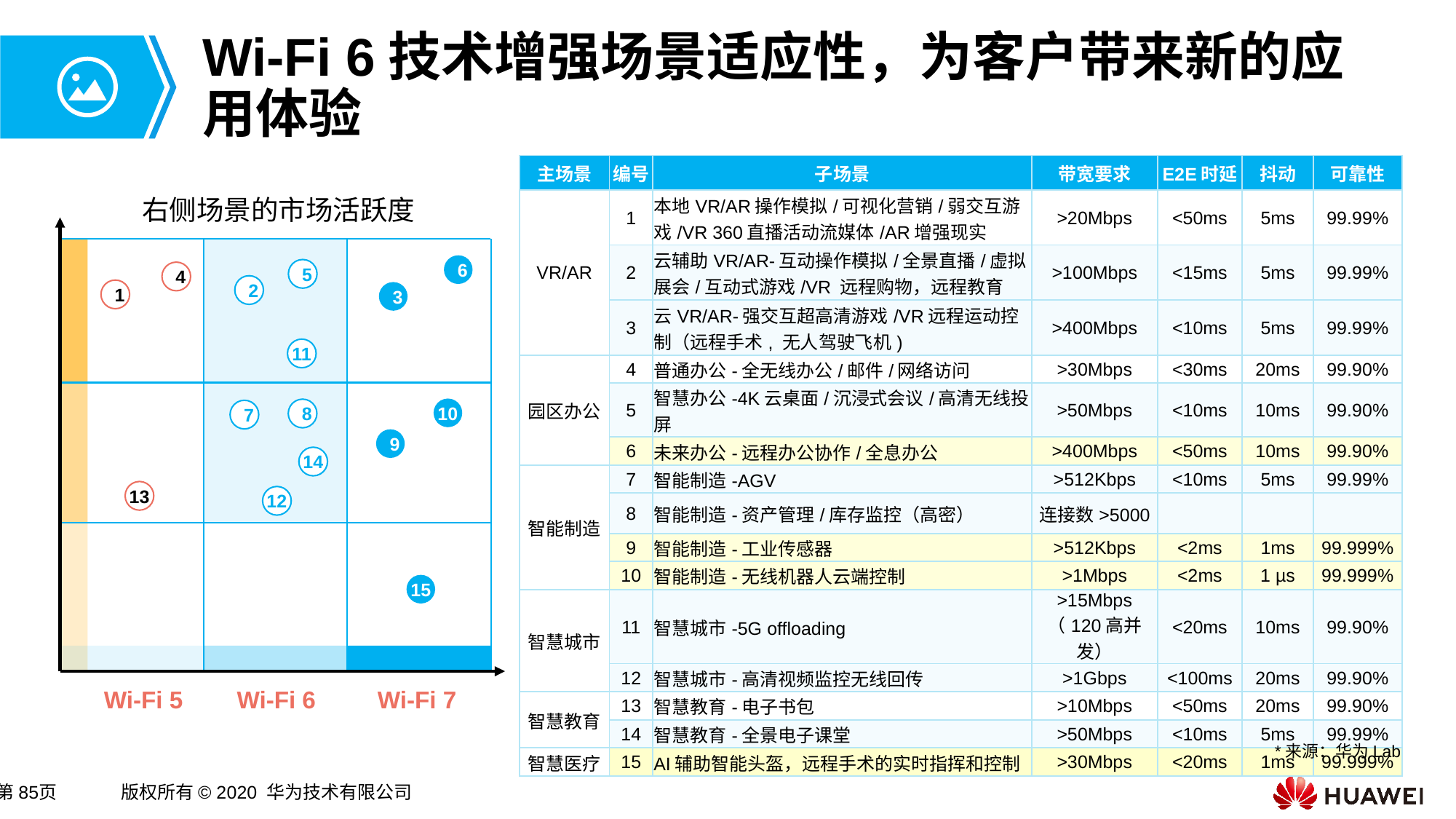

# Wi-Fi 6技术增强场景适应性，为客户带来新的应用体验
| 主场景 | 编号 | 子场景 | 带宽要求 | E2E时延 | 抖动 | 可靠性 |
| --- | --- | --- | --- | --- | --- | --- |
| VR/AR | 1 | 本地VR/AR操作模拟/可视化营销/弱交互游戏/VR 360直播活动流媒体/AR增强现实 | >20Mbps | <50ms | 5ms | 99.99% |
|  | 2 | 云辅助VR/AR-互动操作模拟/全景直播/虚拟展会/互动式游戏/VR 远程购物，远程教育 | >100Mbps | <15ms | 5ms | 99.99% |
|  | 3 | 云VR/AR-强交互超高清游戏/VR远程运动控制（远程手术, 无人驾驶飞机) | >400Mbps | <10ms | 5ms | 99.99% |
| 园区办公 | 4 | 普通办公-全无线办公/邮件/网络访问 | >30Mbps | <30ms | 20ms | 99.90% |
|  | 5 | 智慧办公-4K云桌面/沉浸式会议/高清无线投屏 | >50Mbps | <10ms | 10ms | 99.90% |
|  | 6 | 未来办公-远程办公协作/全息办公 | >400Mbps | <50ms | 10ms | 99.90% |
| 智能制造 | 7 | 智能制造-AGV | >512Kbps | <10ms | 5ms | 99.99% |
|  | 8 | 智能制造-资产管理/库存监控（高密） | 连接数>5000 |  |  |  |
|  | 9 | 智能制造-工业传感器 | >512Kbps | <2ms | 1ms | 99.999% |
|  | 10 | 智能制造-无线机器人云端控制 | >1Mbps | <2ms | 1 µs | 99.999% |
| 智慧城市 | 11 | 智慧城市-5G offloading | >15Mbps （120高并发） | <20ms | 10ms | 99.90% |
|  | 12 | 智慧城市-高清视频监控无线回传 | >1Gbps | <100ms | 20ms | 99.90% |
| 智慧教育 | 13 | 智慧教育-电子书包 | >10Mbps | <50ms | 20ms | 99.90% |
|  | 14 | 智慧教育-全景电子课堂 | >50Mbps | <10ms | 5ms | 99.99% |
| 智慧医疗 | 15 | AI辅助智能头盔，远程手术的实时指挥和控制 | >30Mbps | <20ms | 1ms | 99.999% |
右侧场景的市场活跃度

6
5
4
2
1
3

11
10
8
7
9

14
13
12
15

Wi-Fi 5
Wi-Fi 6
Wi-Fi 7
*来源：华为Lab